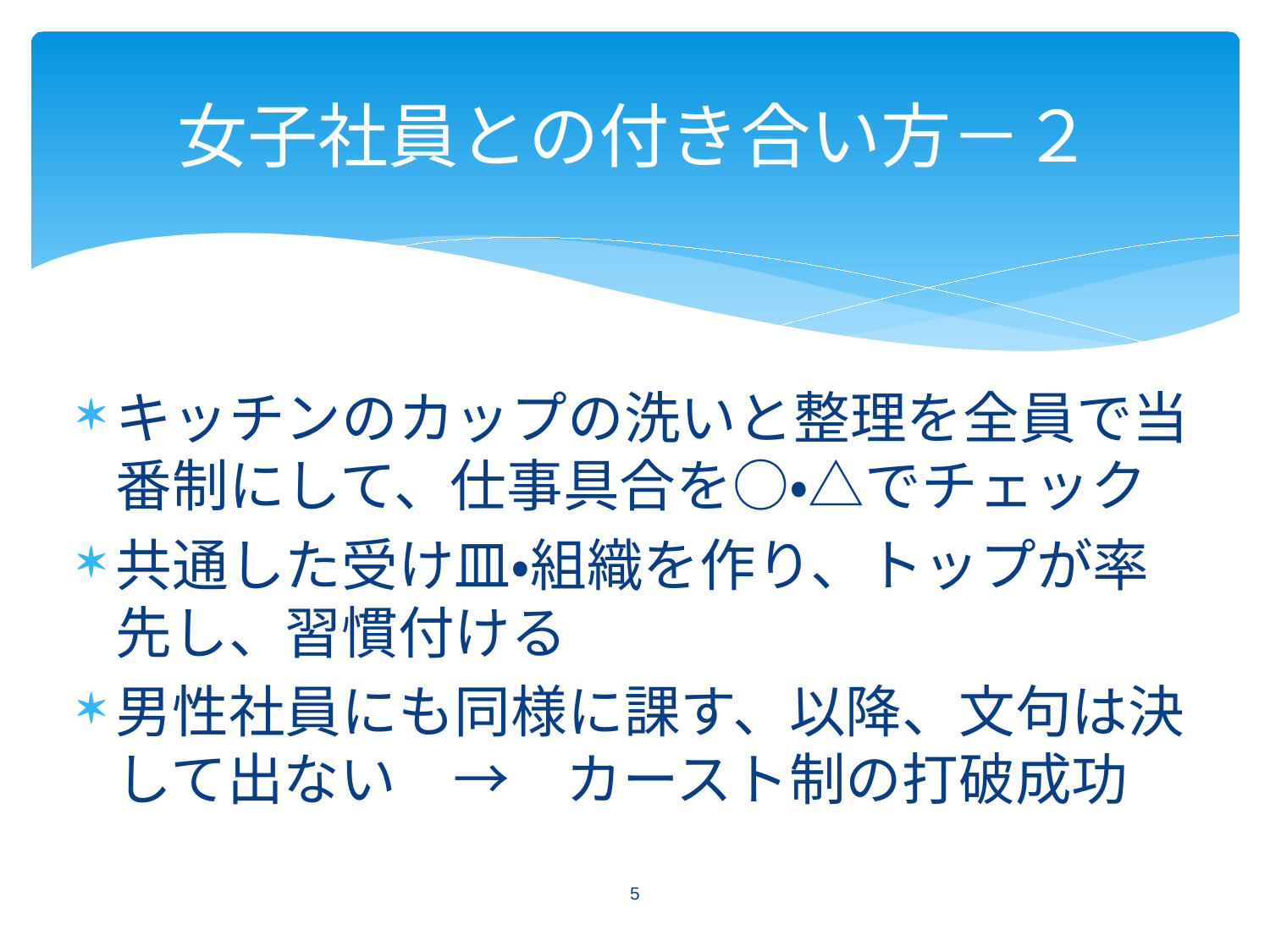

# 女子社員との付き合い方－２
キッチンのカップの洗いと整理を全員で当番制にして、仕事具合を○・△でチェック
共通した受け皿・組織を作り、トップが率先し、習慣付ける
男性社員にも同様に課す、以降、文句は決して出ない　→　カースト制の打破成功
5